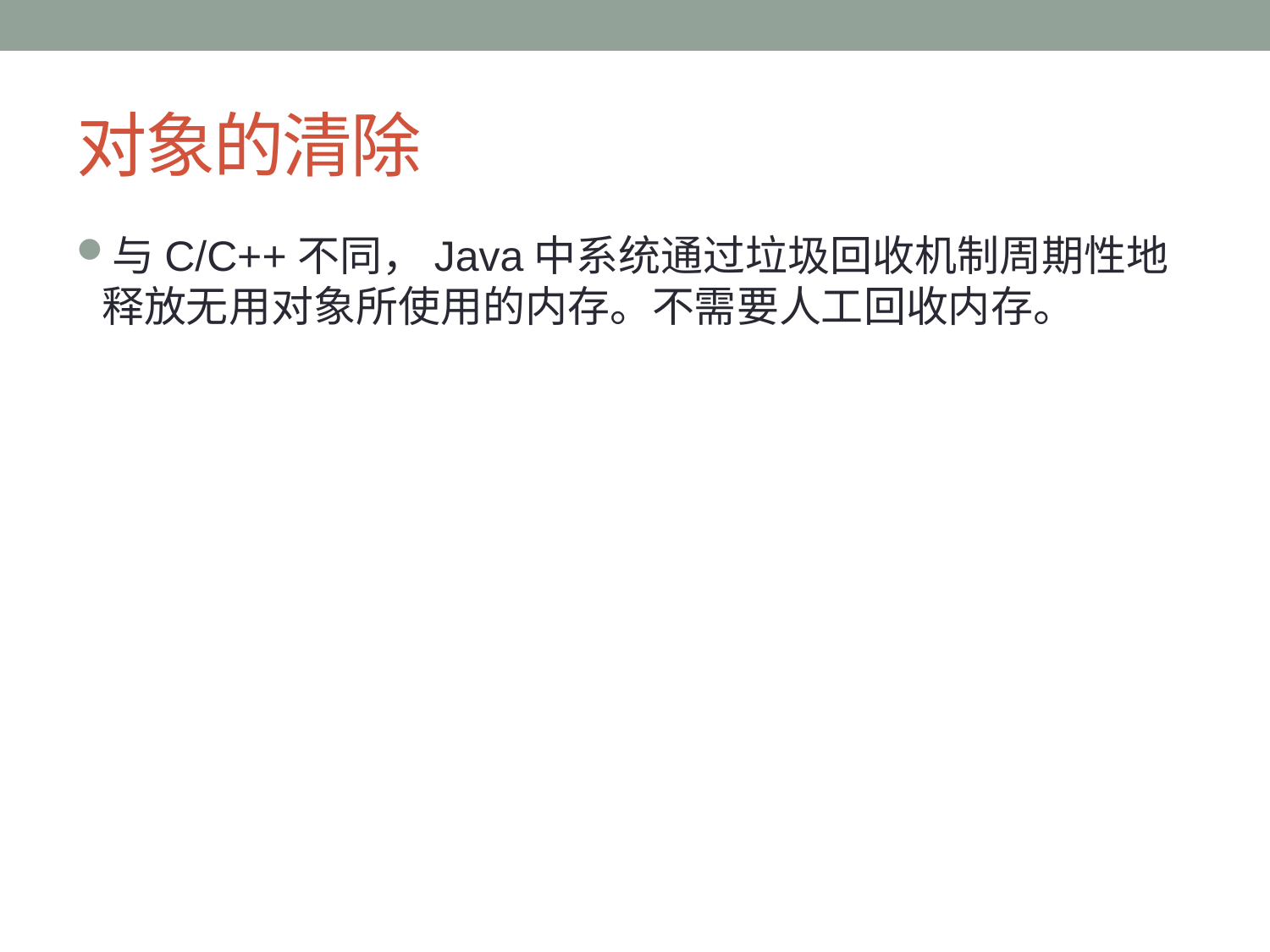

# 对象的清除
与C/C++不同，Java中系统通过垃圾回收机制周期性地释放无用对象所使用的内存。不需要人工回收内存。